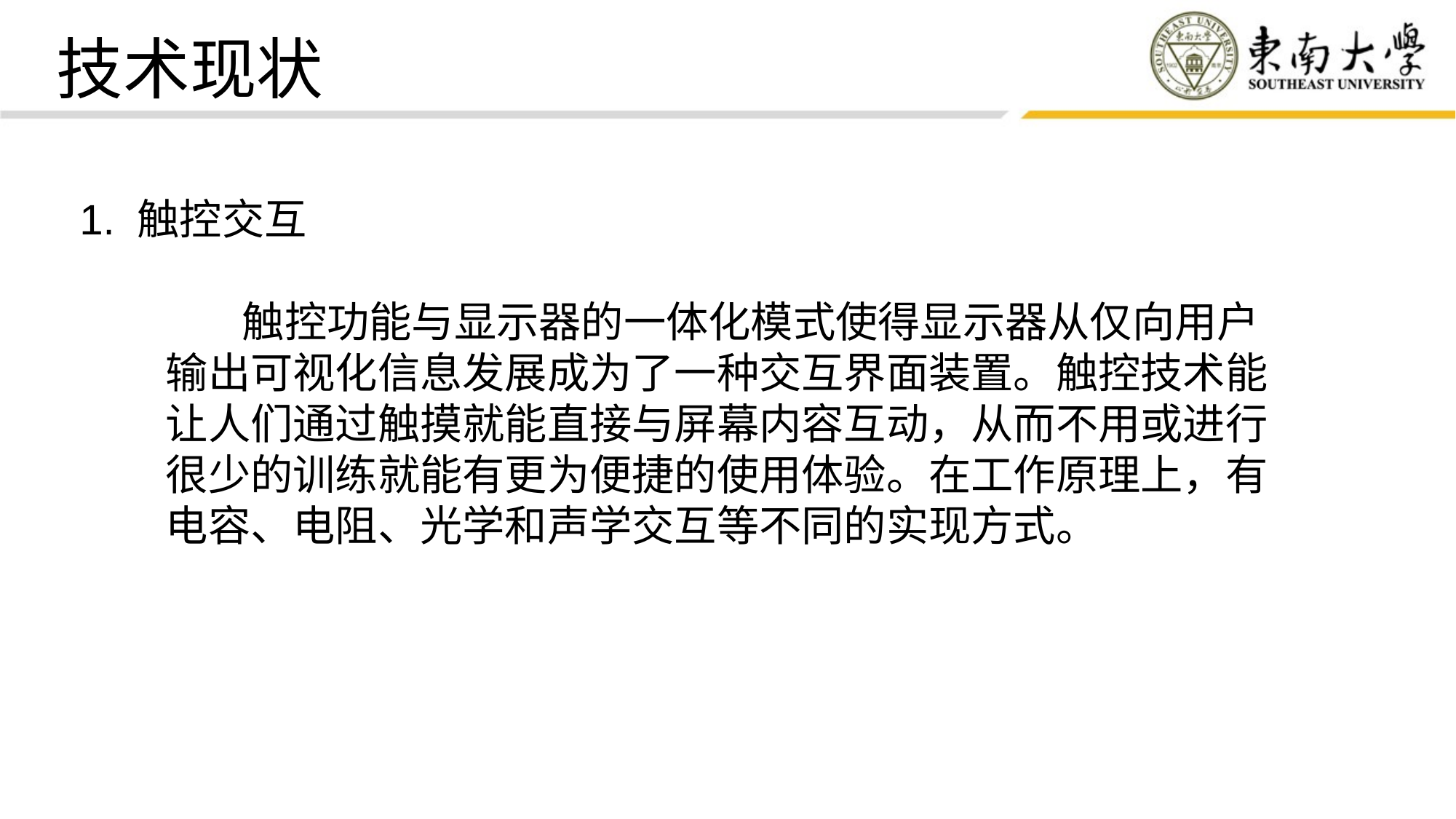

技术现状
1. 触控交互
       触控功能与显示器的一体化模式使得显示器从仅向用户输出可视化信息发展成为了一种交互界面装置。触控技术能让人们通过触摸就能直接与屏幕内容互动，从而不用或进行很少的训练就能有更为便捷的使用体验。在工作原理上，有电容、电阻、光学和声学交互等不同的实现方式。